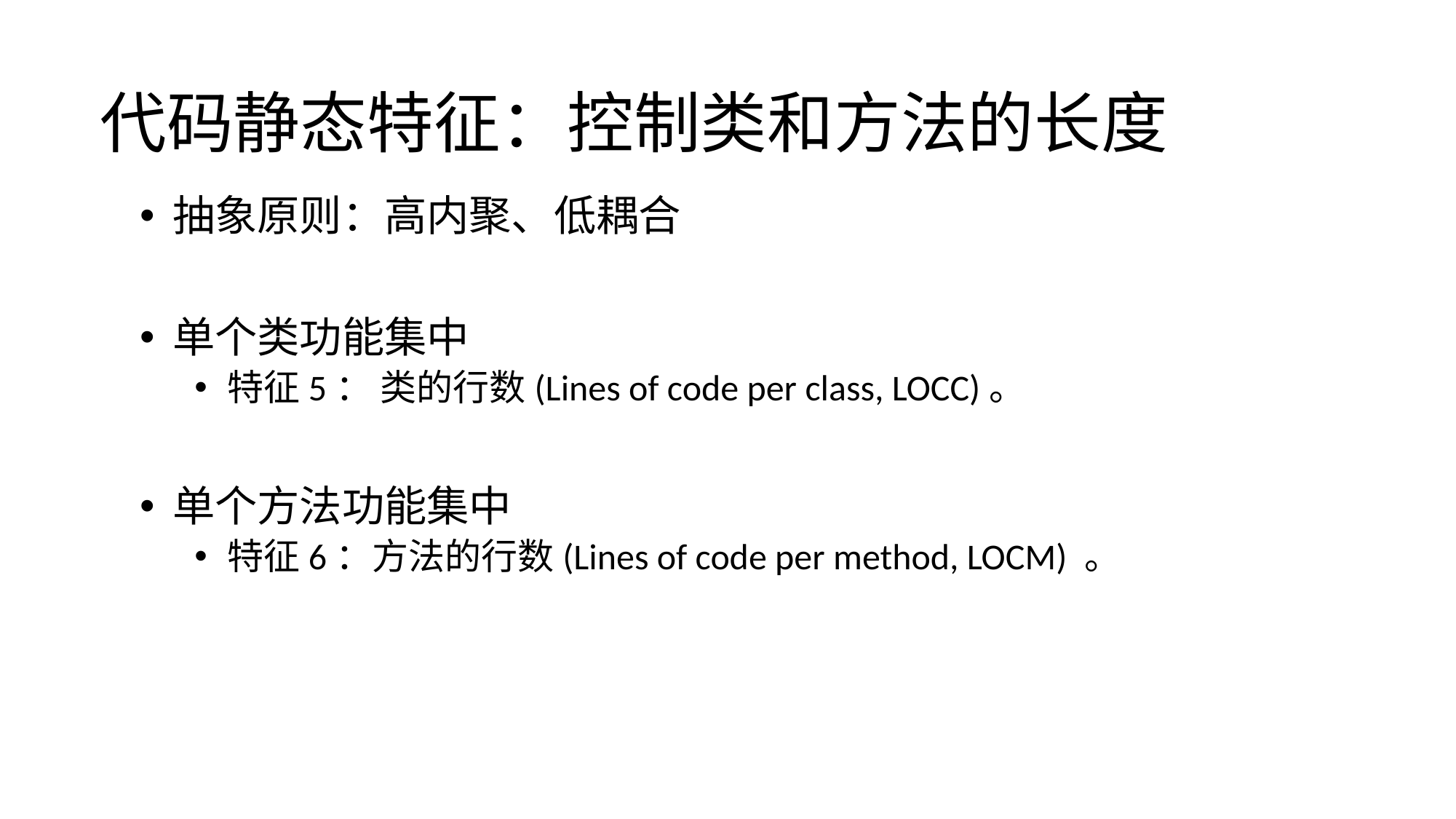

# 代码静态特征：控制类和方法的长度
抽象原则：高内聚、低耦合

单个类功能集中
特征5： 类的行数(Lines of code per class, LOCC)。

单个方法功能集中
特征6：方法的行数(Lines of code per method, LOCM) 。